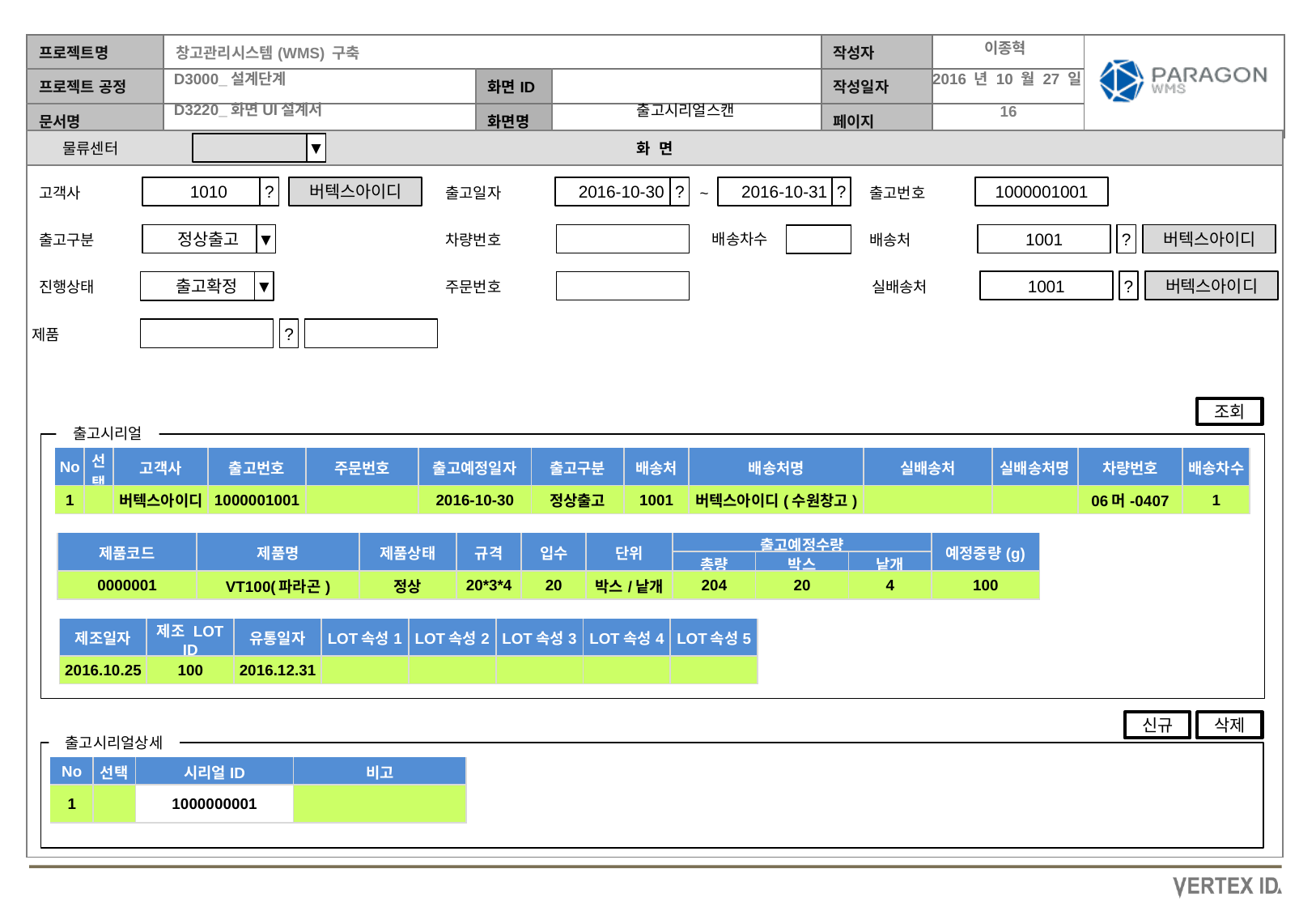

이종혁
2016 년 10 월 27 일
출고시리얼스캔
물류센터

▼
고객사
1010
?
버텍스아이디
출고일자
2016-10-30
?
~
2016-10-31
?
출고번호
1000001001
배송차수
출고구분
정상출고
▼
차량번호

배송처
1001
?
버텍스아이디

실배송처
1001
?
버텍스아이디
주문번호

진행상태
출고확정
▼
제품

?

조회
출고시리얼

| No | 선택 | 고객사 | 출고번호 | 주문번호 | 출고예정일자 | 출고구분 | 배송처 | 배송처명 | 실배송처 | 실배송처명 | 차량번호 | 배송차수 |
| --- | --- | --- | --- | --- | --- | --- | --- | --- | --- | --- | --- | --- |
| 1 |  | 버텍스아이디 | 1000001001 |  | 2016-10-30 | 정상출고 | 1001 | 버텍스아이디(수원창고) |  |  | 06머-0407 | 1 |
| 제품코드 | 제품명 | 제품상태 | 규격 | 입수 | 단위 | 출고예정수량 |  |  | 예정중량(g) |
| --- | --- | --- | --- | --- | --- | --- | --- | --- | --- |
|  |  |  |  |  |  | 총량 | 박스 | 낱개 |  |
| 0000001 | VT100(파라곤) | 정상 | 20\*3\*4 | 20 | 박스/낱개 | 204 | 20 | 4 | 100 |
| 제조일자 | 제조 LOT ID | 유통일자 | LOT속성1 | LOT속성2 | LOT속성3 | LOT속성4 | LOT속성5 |
| --- | --- | --- | --- | --- | --- | --- | --- |
| 2016.10.25 | 100 | 2016.12.31 |  |  |  |  |  |
신규
삭제
출고시리얼상세

| No | 선택 | 시리얼ID | 비고 |
| --- | --- | --- | --- |
| 1 |  | 1000000001 |  |